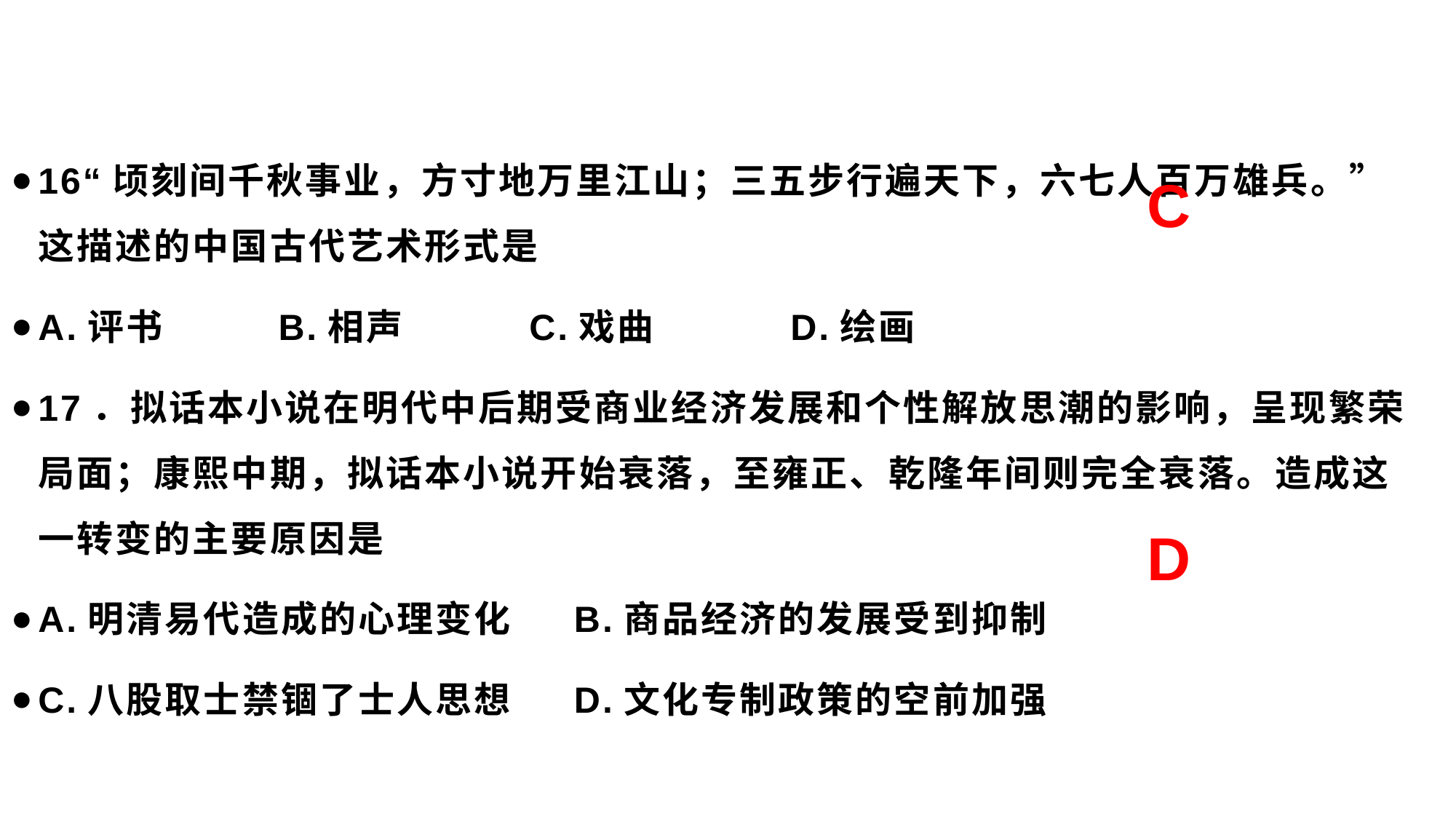

#
16“顷刻间千秋事业，方寸地万里江山；三五步行遍天下，六七人百万雄兵。”这描述的中国古代艺术形式是
A.评书          B.相声           C.戏曲            D.绘画
17．拟话本小说在明代中后期受商业经济发展和个性解放思潮的影响，呈现繁荣局面；康熙中期，拟话本小说开始衰落，至雍正、乾隆年间则完全衰落。造成这一转变的主要原因是
A.明清易代造成的心理变化     B.商品经济的发展受到抑制
C.八股取士禁锢了士人思想     D.文化专制政策的空前加强

C
D